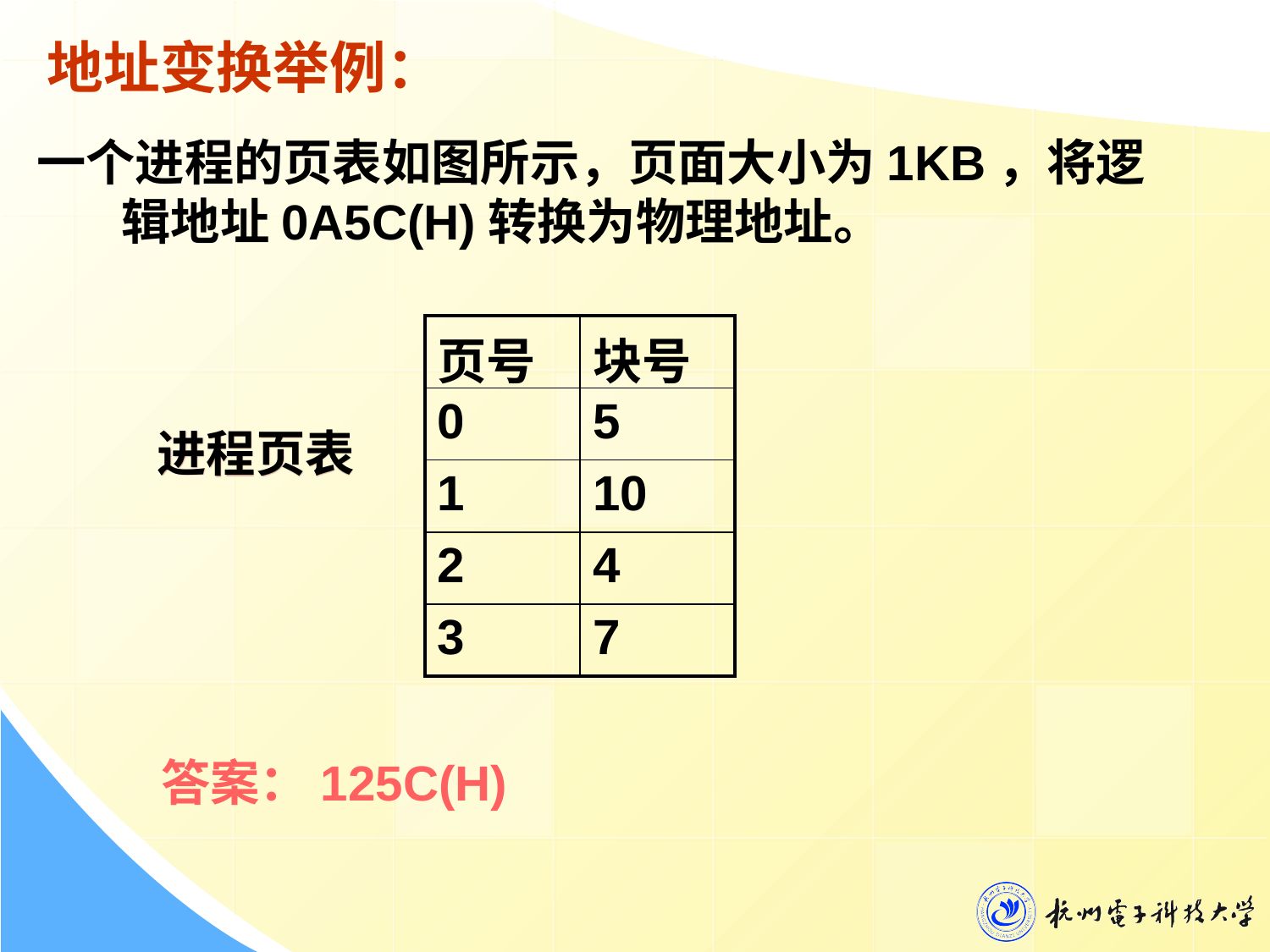

地址变换举例：
一个进程的页表如图所示，页面大小为1KB，将逻辑地址0A5C(H)转换为物理地址。
| 页号 | 块号 |
| --- | --- |
| 0 | 5 |
| 1 | 10 |
| 2 | 4 |
| 3 | 7 |
进程页表
          答案：125C(H)